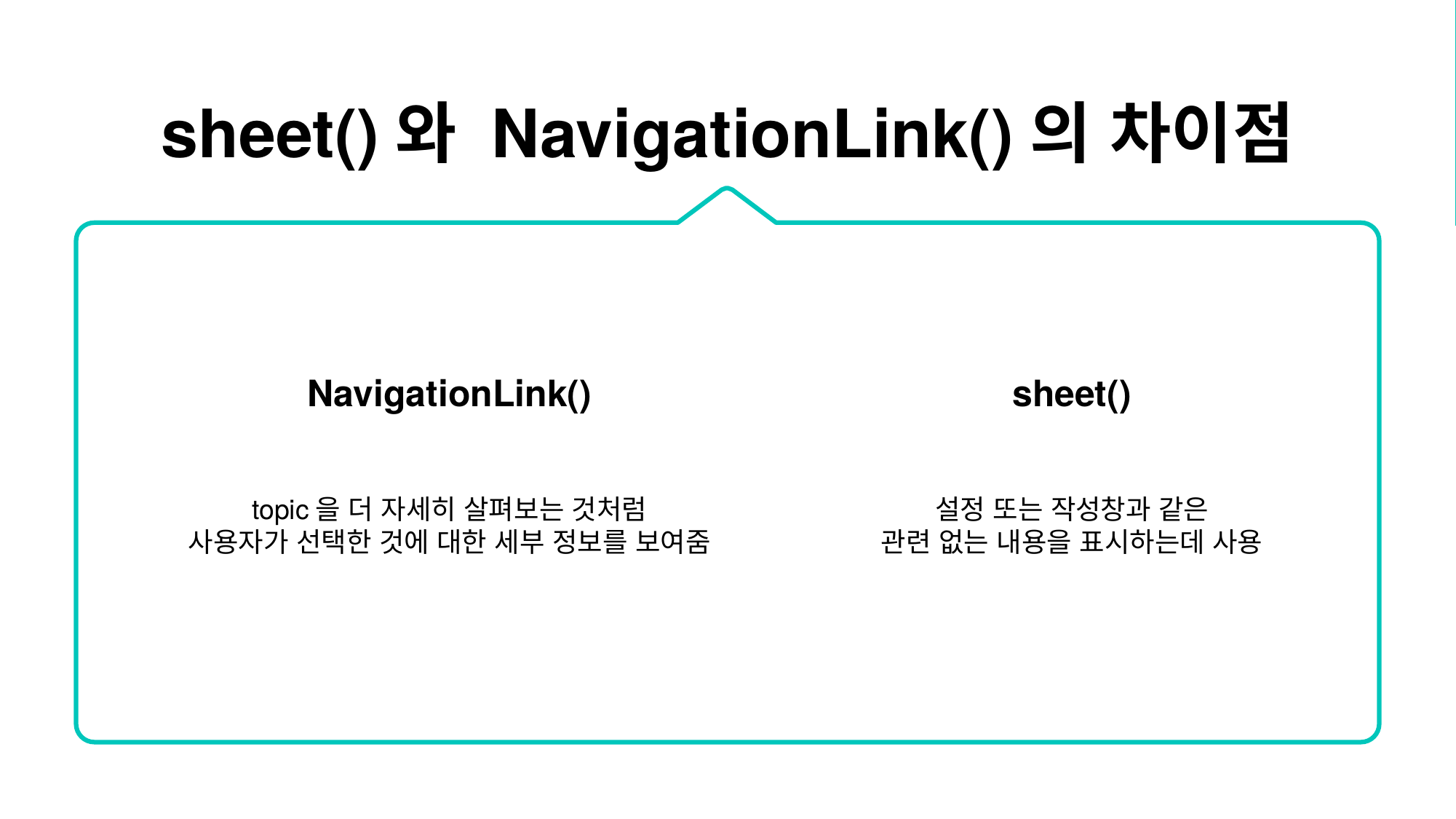

sheet()와 NavigationLink()의 차이점

NavigationLink()
sheet()
topic을 더 자세히 살펴보는 것처럼
사용자가 선택한 것에 대한 세부 정보를 보여줌
설정 또는 작성창과 같은
관련 없는 내용을 표시하는데 사용